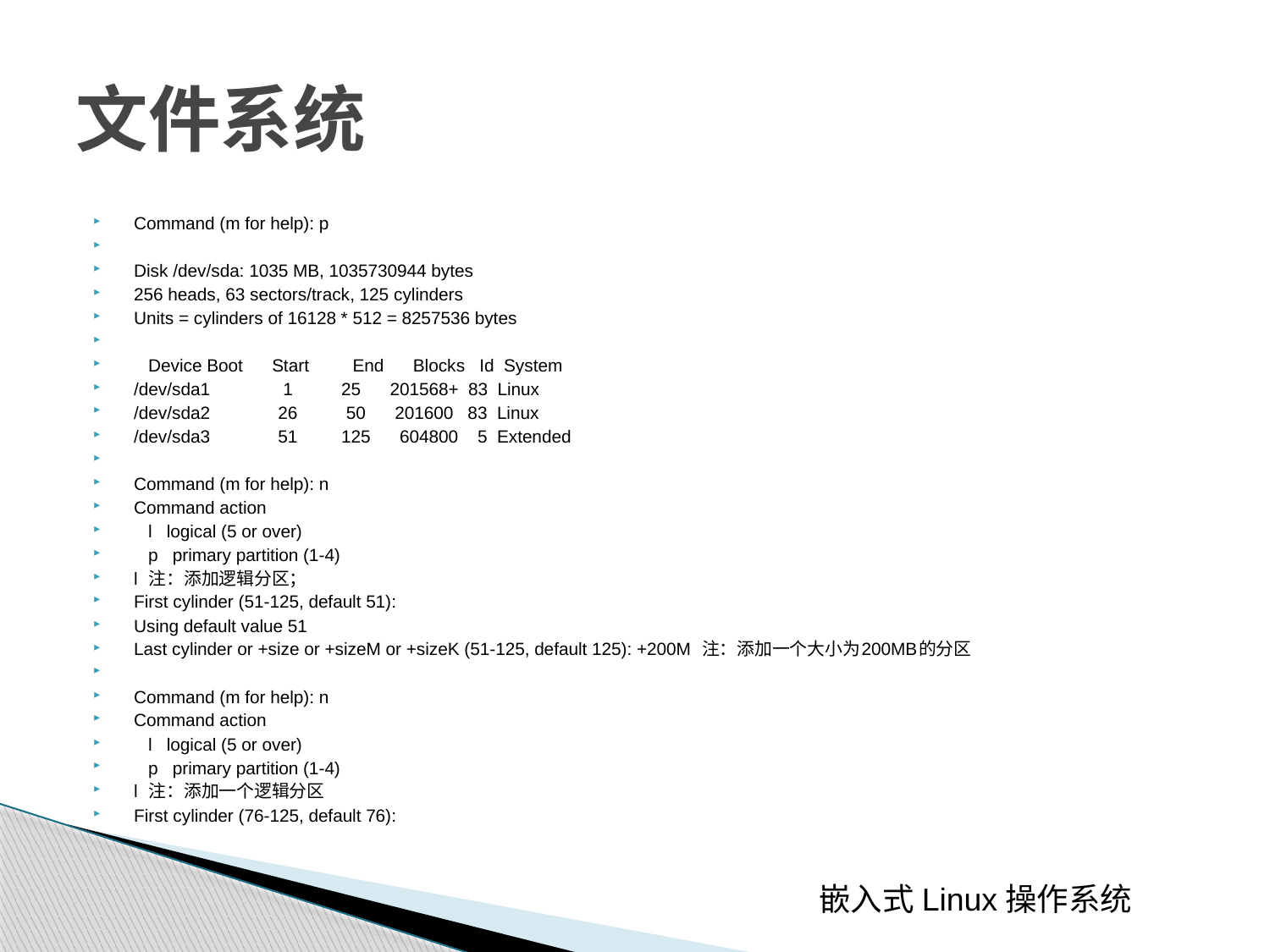

# 文件系统
Command (m for help): p

Disk /dev/sda: 1035 MB, 1035730944 bytes
256 heads, 63 sectors/track, 125 cylinders
Units = cylinders of 16128 * 512 = 8257536 bytes

   Device Boot      Start         End      Blocks   Id  System
/dev/sda1               1          25      201568+  83  Linux
/dev/sda2              26          50      201600   83  Linux
/dev/sda3              51         125      604800    5  Extended

Command (m for help): n
Command action
   l   logical (5 or over)
   p   primary partition (1-4)
l  注：添加逻辑分区；
First cylinder (51-125, default 51):
Using default value 51
Last cylinder or +size or +sizeM or +sizeK (51-125, default 125): +200M  注：添加一个大小为200MB的分区

Command (m for help): n
Command action
   l   logical (5 or over)
   p   primary partition (1-4)
l  注：添加一个逻辑分区
First cylinder (76-125, default 76):

         嵌入式Linux操作系统